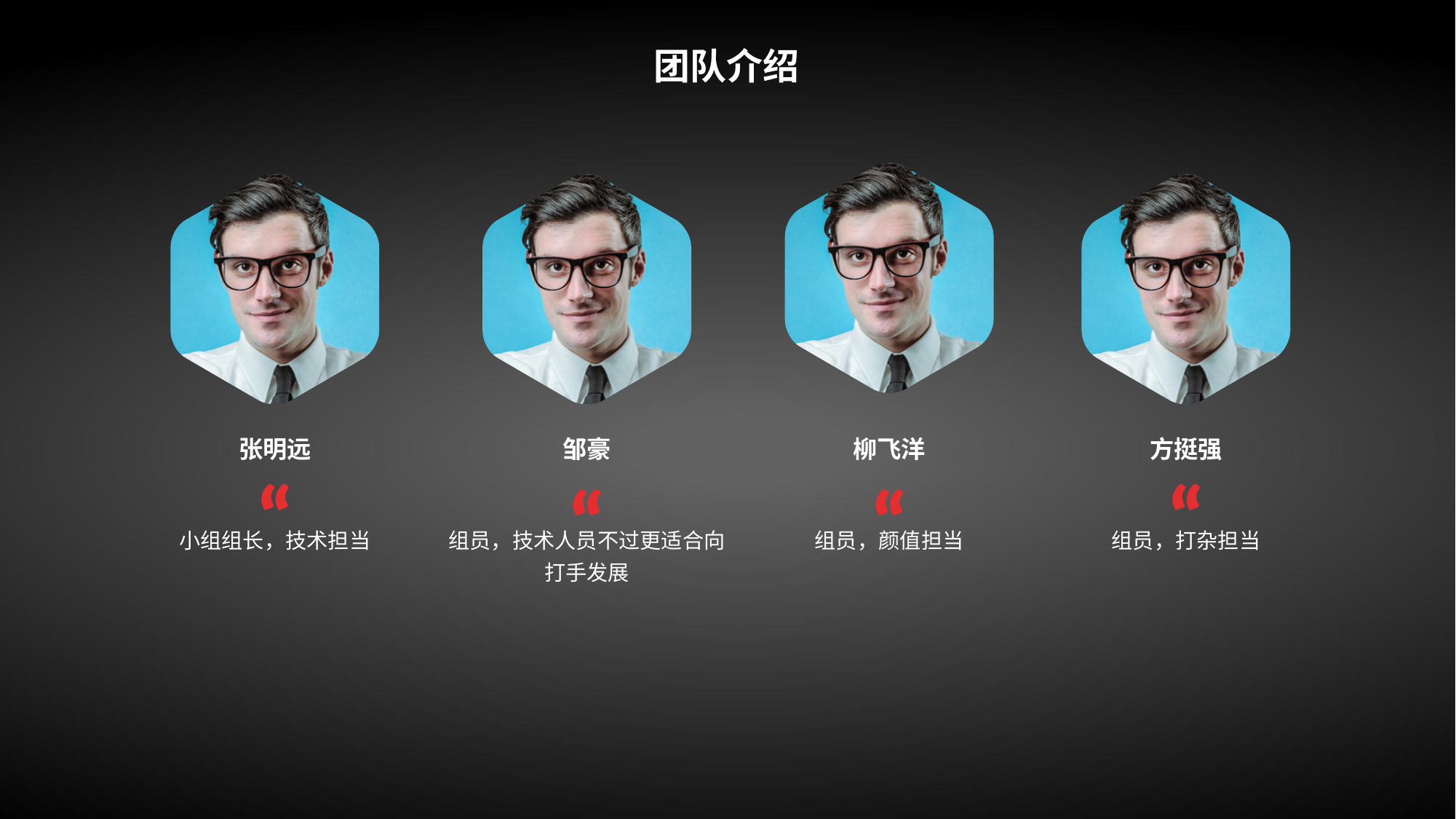

团队介绍

张明远
邹豪
柳飞洋
方挺强

小组组长，技术担当
组员，技术人员不过更适合向打手发展
组员，颜值担当
组员，打杂担当